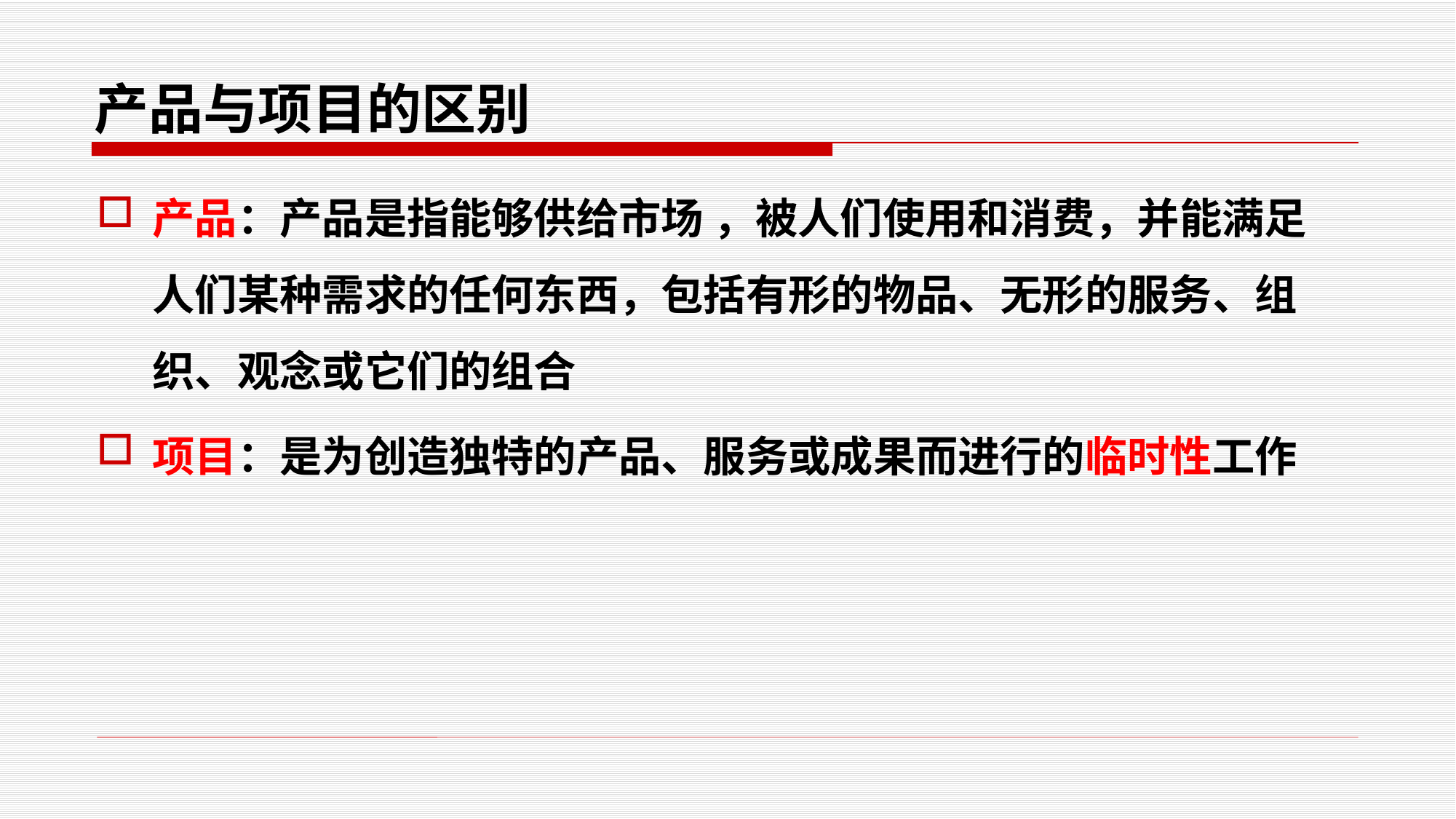

# 产品与项目的区别
产品：产品是指能够供给市场 ，被人们使用和消费，并能满足人们某种需求的任何东西，包括有形的物品、无形的服务、组织、观念或它们的组合
项目：是为创造独特的产品、服务或成果而进行的临时性工作